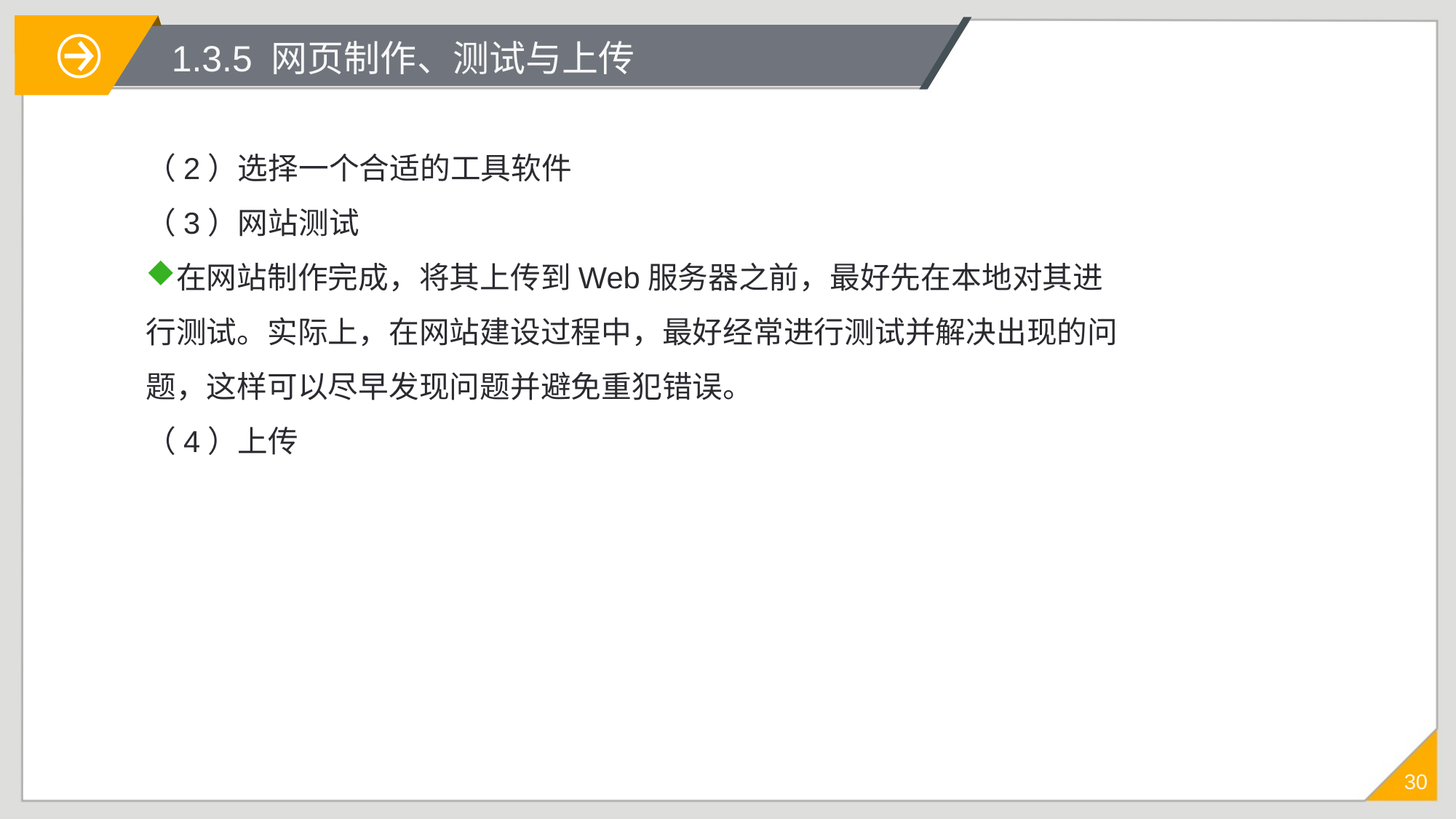

# 1.3.5 网页制作、测试与上传
（2）选择一个合适的工具软件
（3）网站测试
在网站制作完成，将其上传到Web服务器之前，最好先在本地对其进行测试。实际上，在网站建设过程中，最好经常进行测试并解决出现的问题，这样可以尽早发现问题并避免重犯错误。
（4）上传